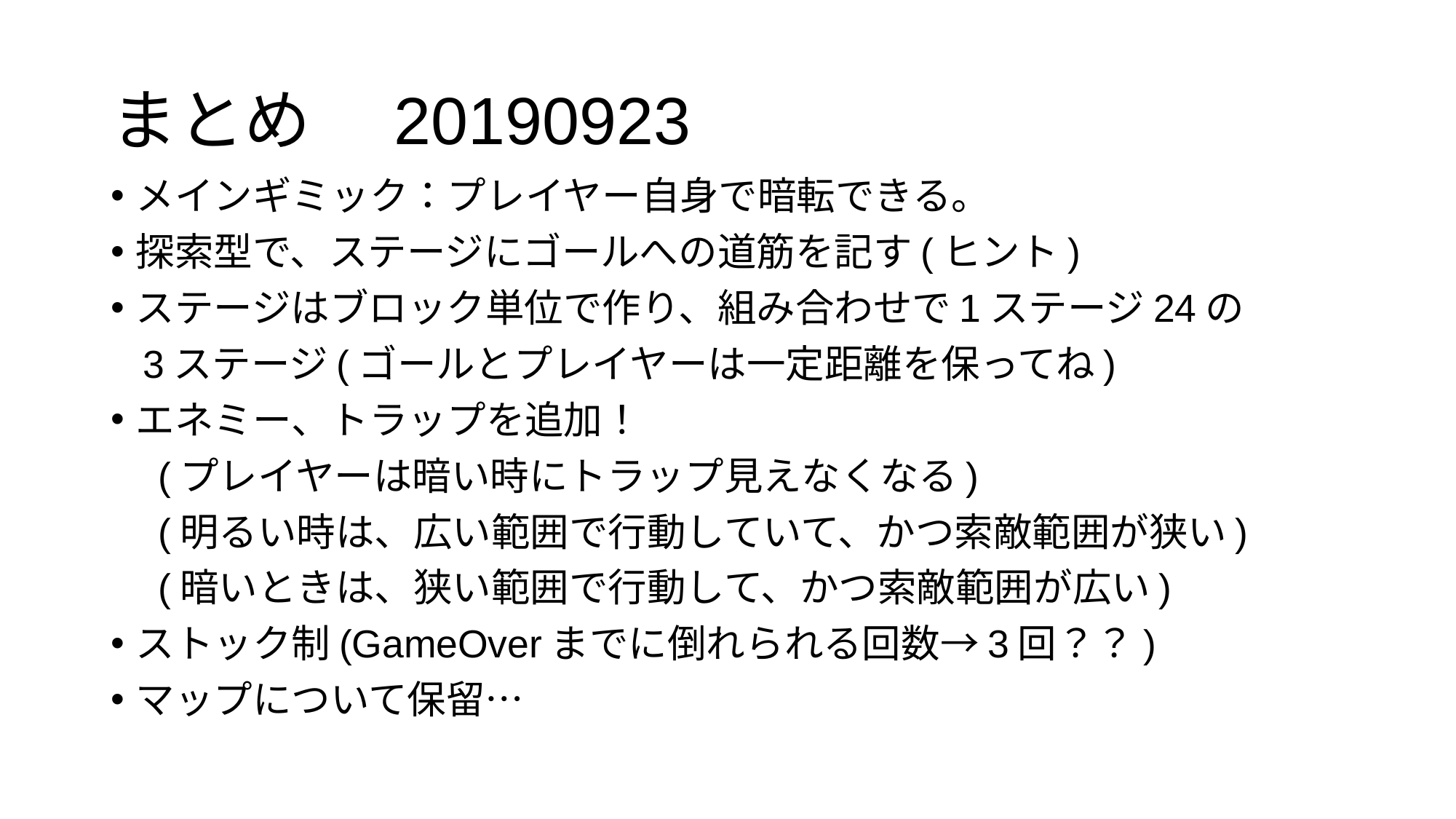

# まとめ　20190923
メインギミック：プレイヤー自身で暗転できる。
探索型で、ステージにゴールへの道筋を記す(ヒント)
ステージはブロック単位で作り、組み合わせで1ステージ24の
   3ステージ(ゴールとプレイヤーは一定距離を保ってね)
エネミー、トラップを追加！
　(プレイヤーは暗い時にトラップ見えなくなる)
　(明るい時は、広い範囲で行動していて、かつ索敵範囲が狭い)
　(暗いときは、狭い範囲で行動して、かつ索敵範囲が広い)
ストック制(GameOverまでに倒れられる回数→3回？？)
マップについて保留…